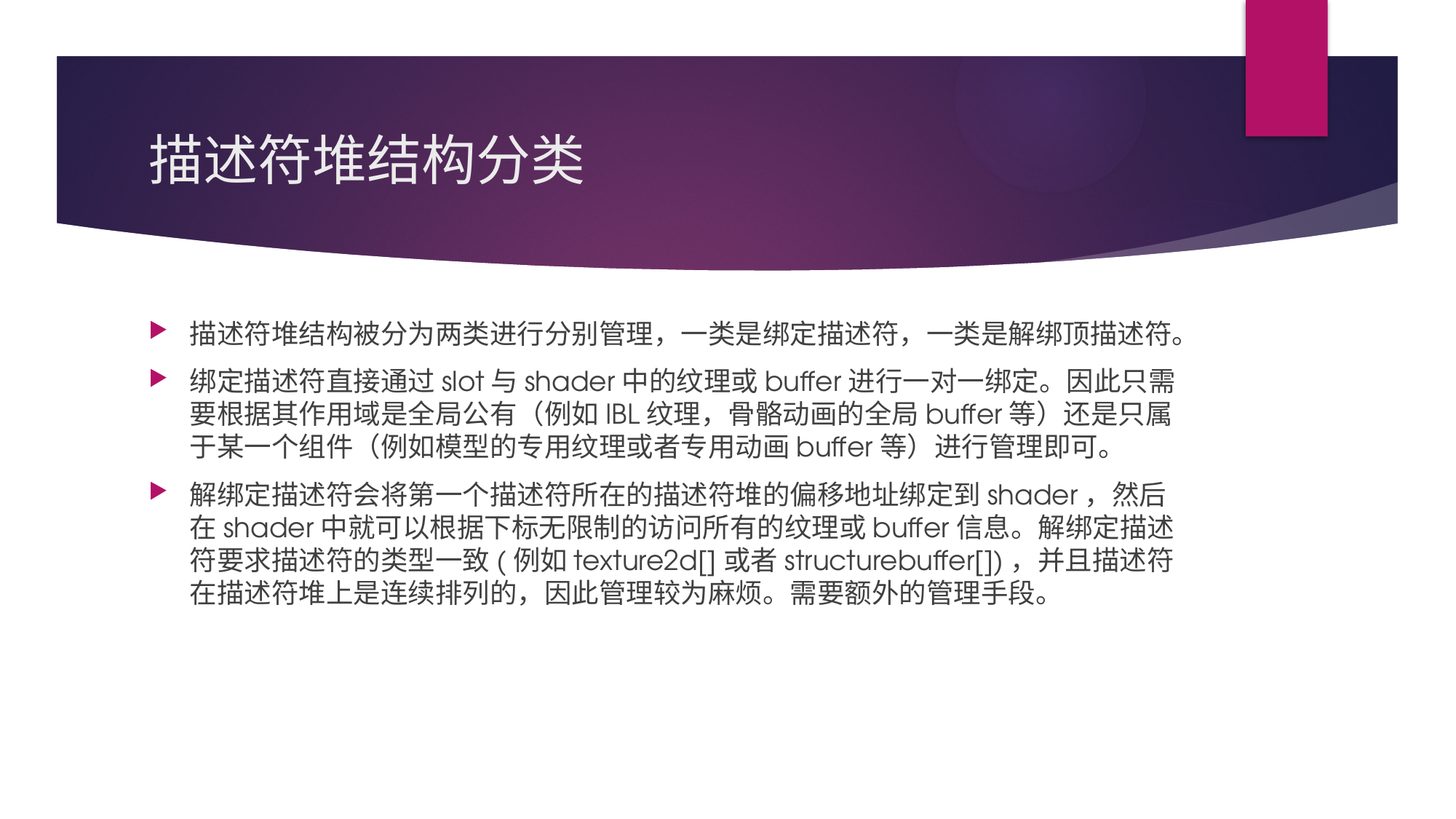

# 描述符堆结构分类
描述符堆结构被分为两类进行分别管理，一类是绑定描述符，一类是解绑顶描述符。
绑定描述符直接通过slot与shader中的纹理或buffer进行一对一绑定。因此只需要根据其作用域是全局公有（例如IBL纹理，骨骼动画的全局buffer等）还是只属于某一个组件（例如模型的专用纹理或者专用动画buffer等）进行管理即可。
解绑定描述符会将第一个描述符所在的描述符堆的偏移地址绑定到shader，然后在shader中就可以根据下标无限制的访问所有的纹理或buffer信息。解绑定描述符要求描述符的类型一致(例如texture2d[]或者structurebuffer[])，并且描述符在描述符堆上是连续排列的，因此管理较为麻烦。需要额外的管理手段。